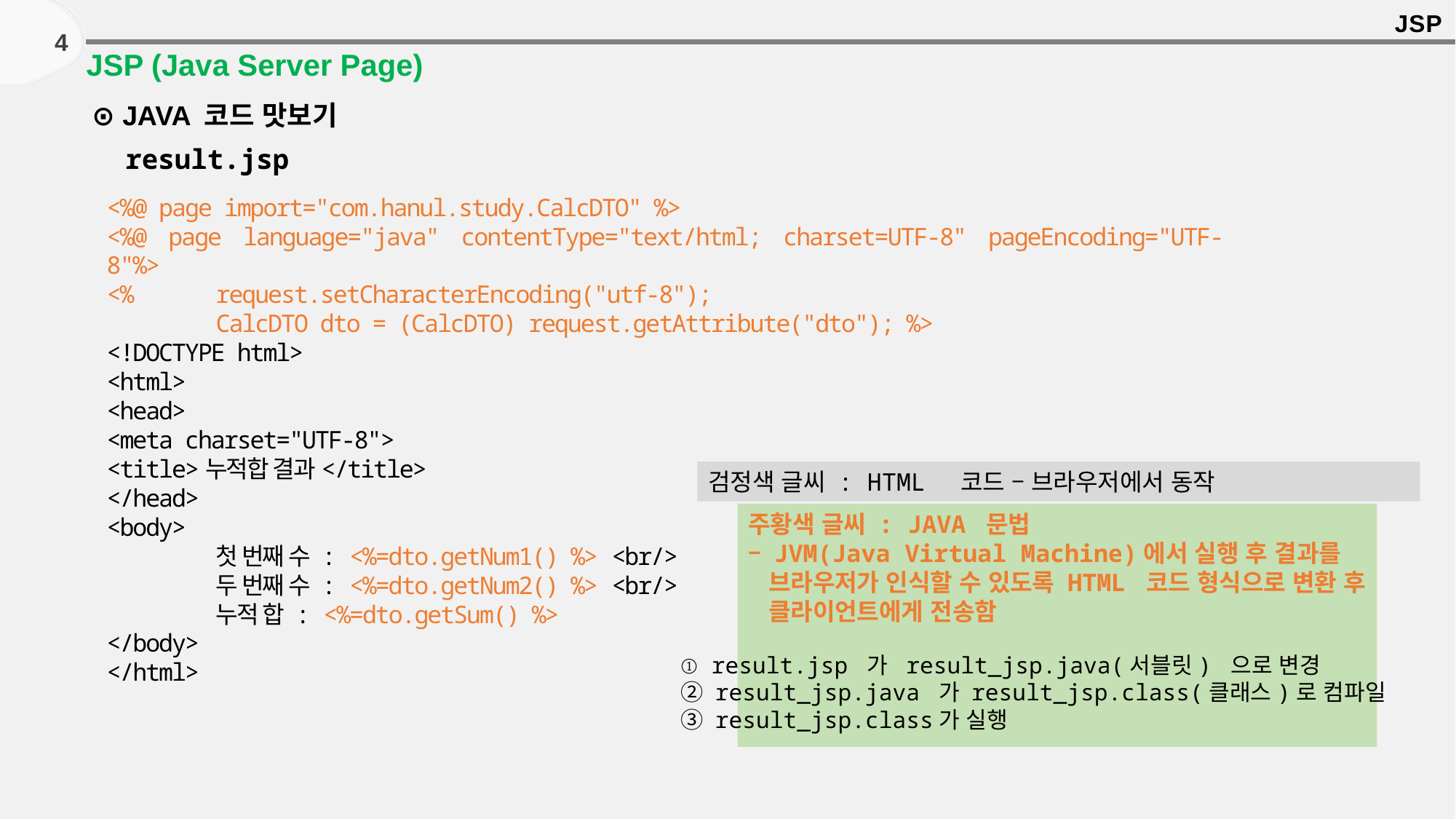

JSP
4
JSP (Java Server Page)
⊙ JAVA 코드 맛보기
result.jsp
<%@ page import="com.hanul.study.CalcDTO" %>
<%@ page language="java" contentType="text/html; charset=UTF-8" pageEncoding="UTF-8"%>
<% 	request.setCharacterEncoding("utf-8");
	CalcDTO dto = (CalcDTO) request.getAttribute("dto"); %>
<!DOCTYPE html>
<html>
<head>
<meta charset="UTF-8">
<title>누적합 결과</title>
</head>
<body>
	첫 번째 수 : <%=dto.getNum1() %> <br/>
	두 번째 수 : <%=dto.getNum2() %> <br/>
	누적 합 : <%=dto.getSum() %>
</body>
</html>
검정색 글씨 : HTML  코드 – 브라우저에서 동작
주황색 글씨 : JAVA 문법
– JVM(Java Virtual Machine)에서 실행 후 결과를
   브라우저가 인식할 수 있도록 HTML 코드 형식으로 변환 후
   클라이언트에게 전송함

① result.jsp 가  result_jsp.java(서블릿) 으로 변경
② result_jsp.java 가 result_jsp.class(클래스)로 컴파일
③ result_jsp.class가 실행